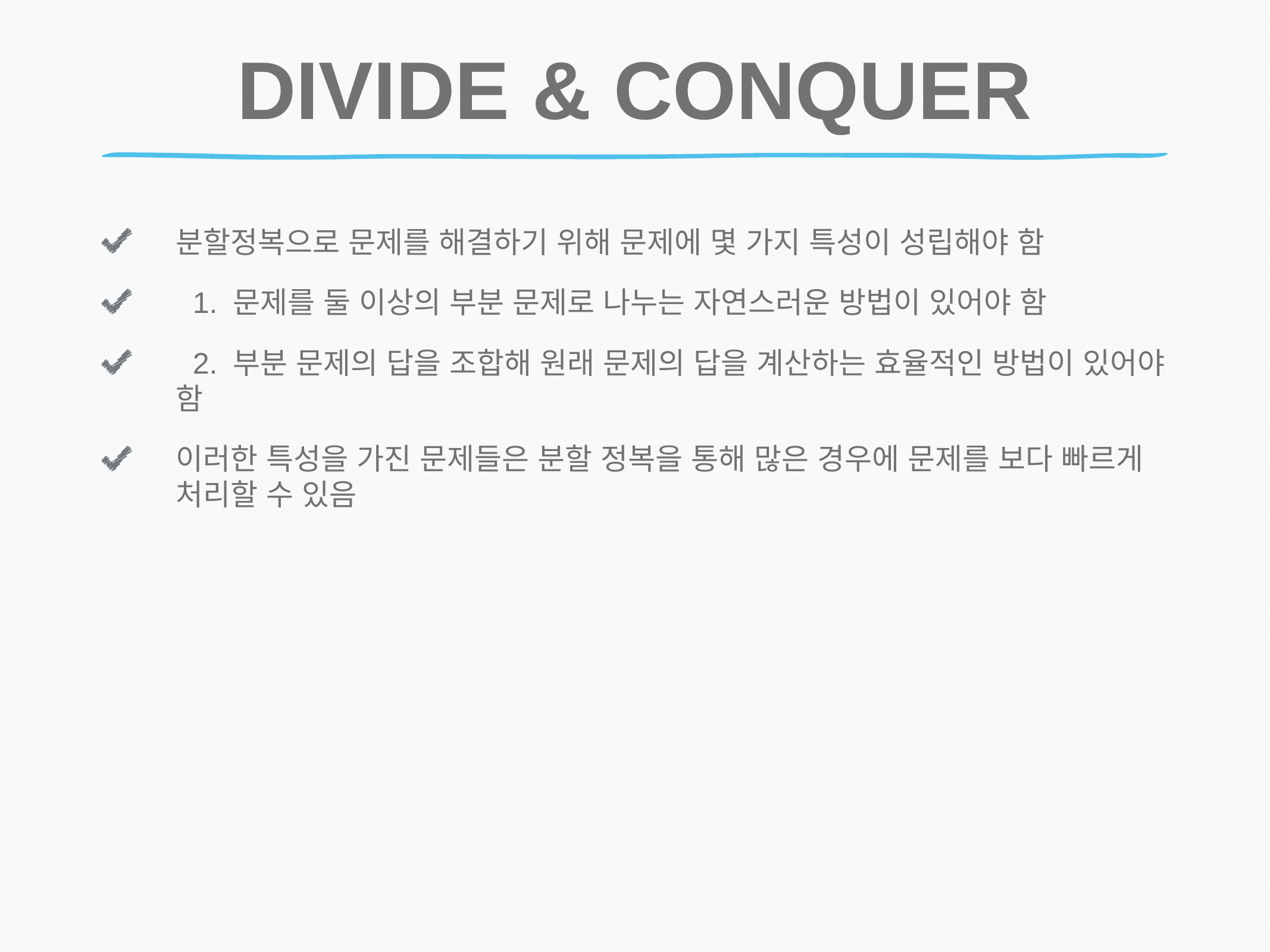

# divide & conquer
분할정복으로 문제를 해결하기 위해 문제에 몇 가지 특성이 성립해야 함
  1. 문제를 둘 이상의 부분 문제로 나누는 자연스러운 방법이 있어야 함
  2. 부분 문제의 답을 조합해 원래 문제의 답을 계산하는 효율적인 방법이 있어야 함
이러한 특성을 가진 문제들은 분할 정복을 통해 많은 경우에 문제를 보다 빠르게 처리할 수 있음